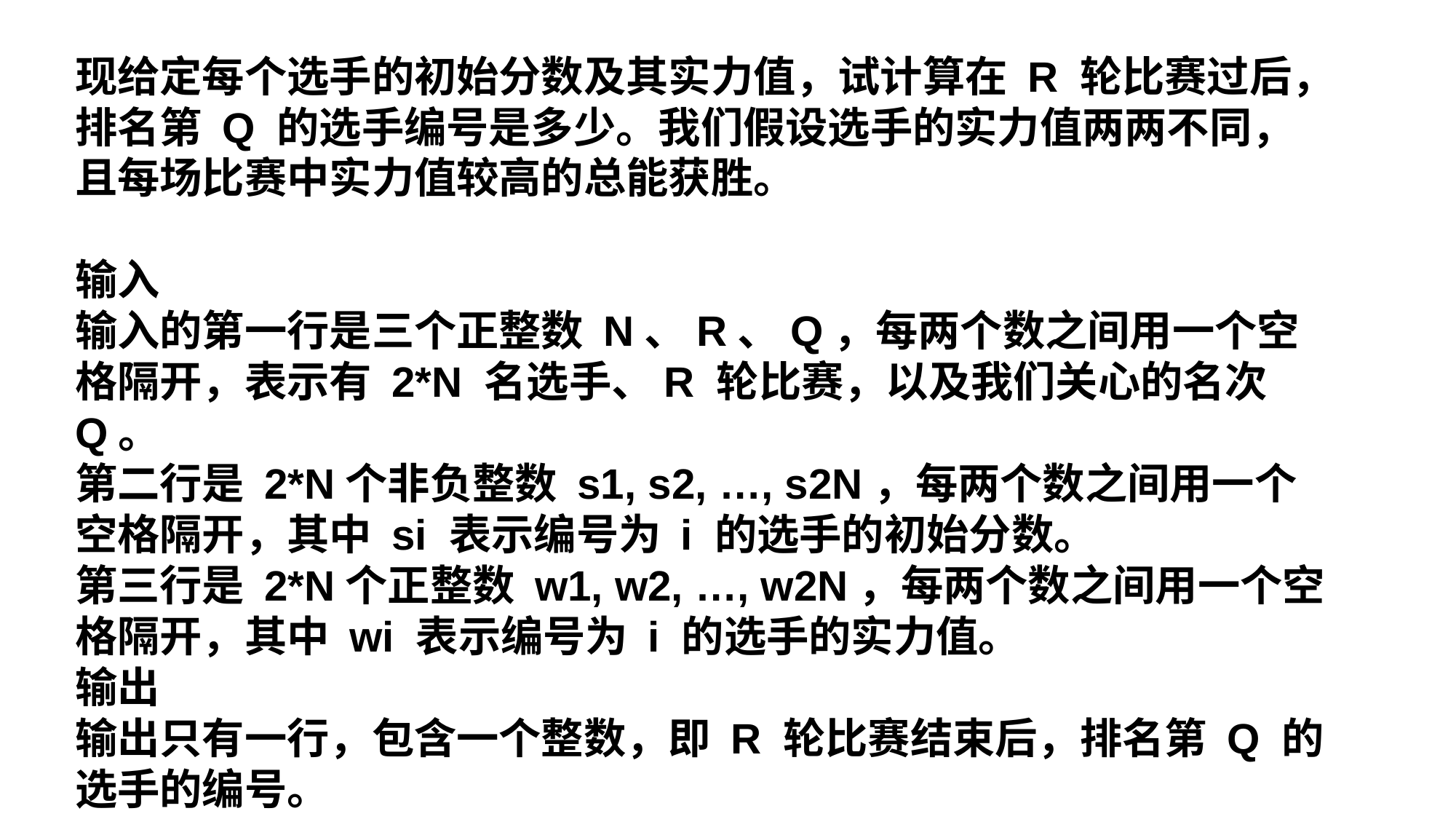

现给定每个选手的初始分数及其实力值，试计算在 R 轮比赛过后，排名第 Q 的选手编号是多少。我们假设选手的实力值两两不同，且每场比赛中实力值较高的总能获胜。

输入
输入的第一行是三个正整数 N、R、Q，每两个数之间用一个空格隔开，表示有 2*N 名选手、R 轮比赛，以及我们关心的名次 Q。
第二行是 2*N个非负整数 s1, s2, …, s2N，每两个数之间用一个空格隔开，其中 si 表示编号为 i 的选手的初始分数。
第三行是 2*N个正整数 w1, w2, …, w2N，每两个数之间用一个空格隔开，其中 wi 表示编号为 i 的选手的实力值。
输出
输出只有一行，包含一个整数，即 R 轮比赛结束后，排名第 Q 的选手的编号。